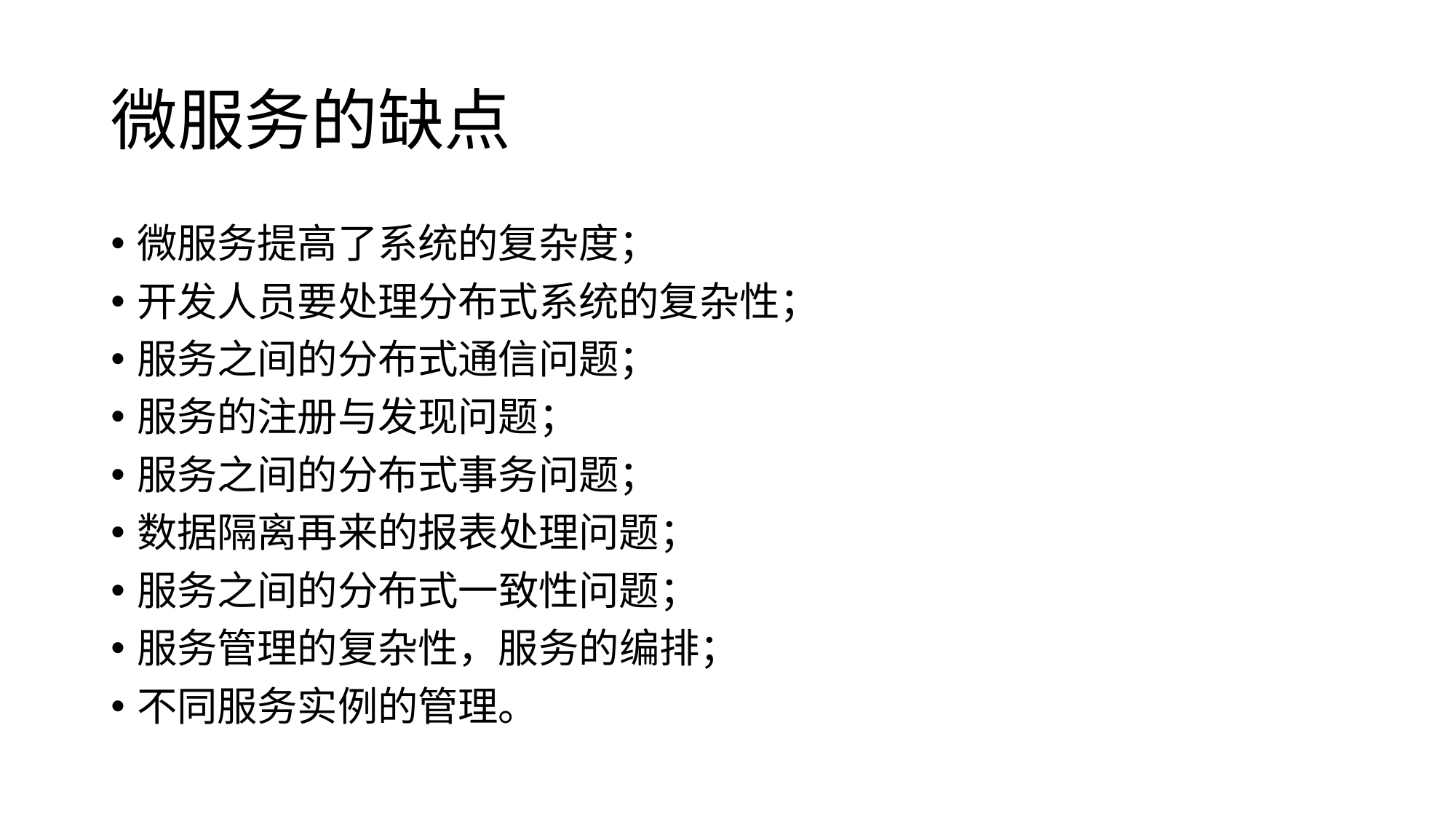

# 微服务的缺点
微服务提高了系统的复杂度；
开发人员要处理分布式系统的复杂性；
服务之间的分布式通信问题；
服务的注册与发现问题；
服务之间的分布式事务问题；
数据隔离再来的报表处理问题；
服务之间的分布式一致性问题；
服务管理的复杂性，服务的编排；
不同服务实例的管理。